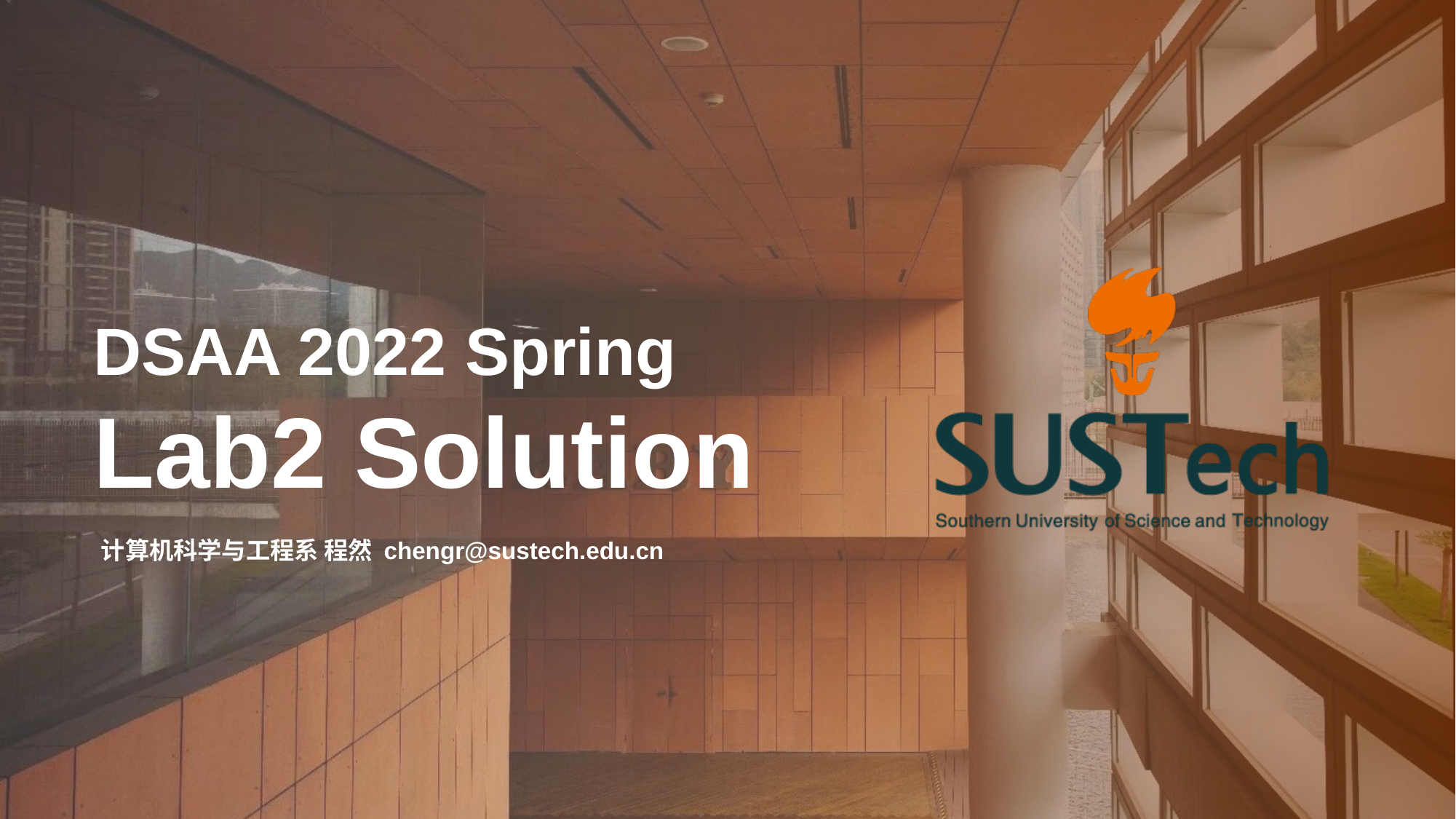

DSAA 2022 Spring
Lab2 Solution
计算机科学与工程系 程然 chengr@sustech.edu.cn